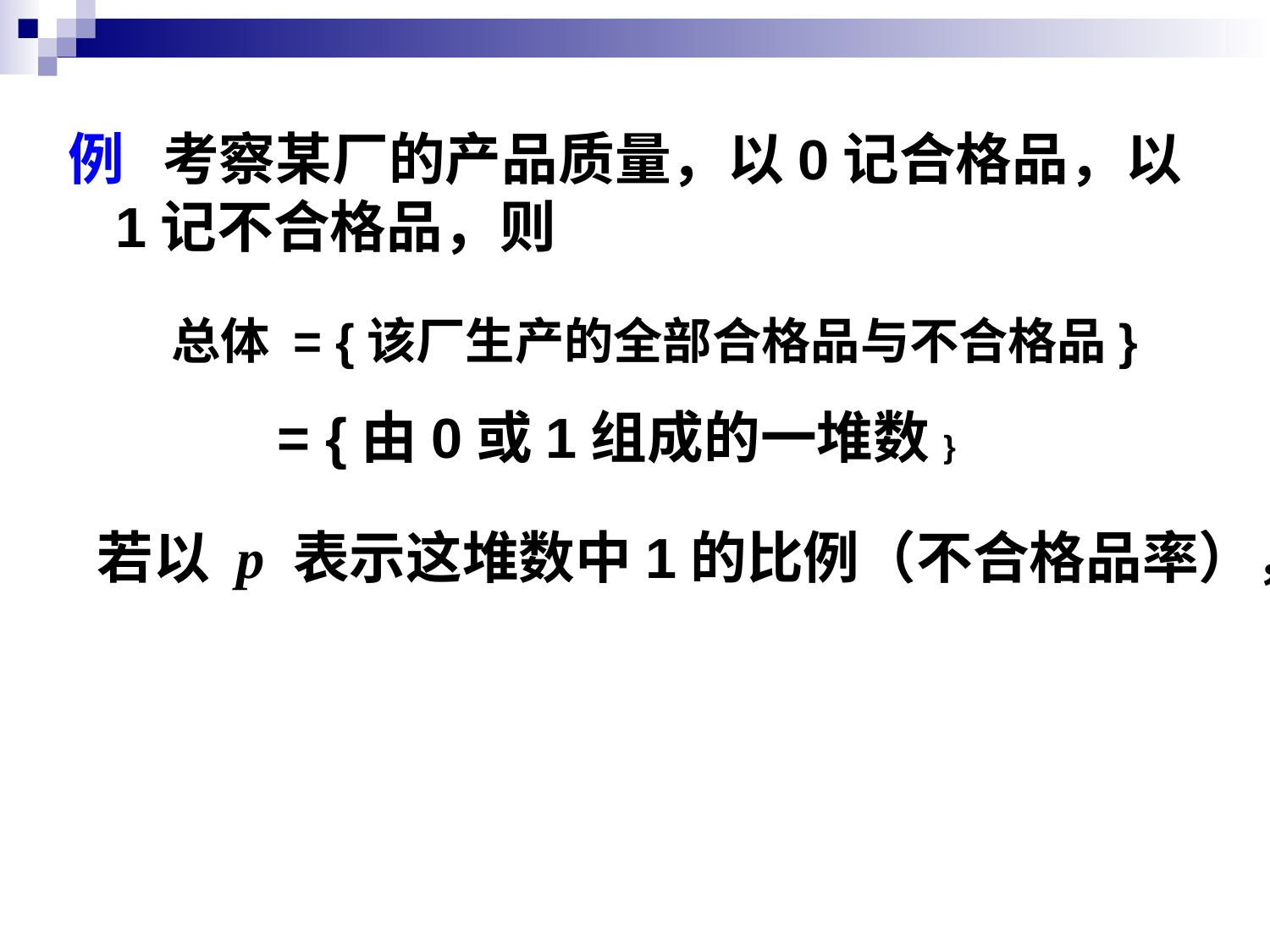

例   考察某厂的产品质量，以0记合格品，以1记不合格品，则

总体 = {该厂生产的全部合格品与不合格品}
= {由0或1组成的一堆数}
若以 p 表示这堆数中1的比例（不合格品率），